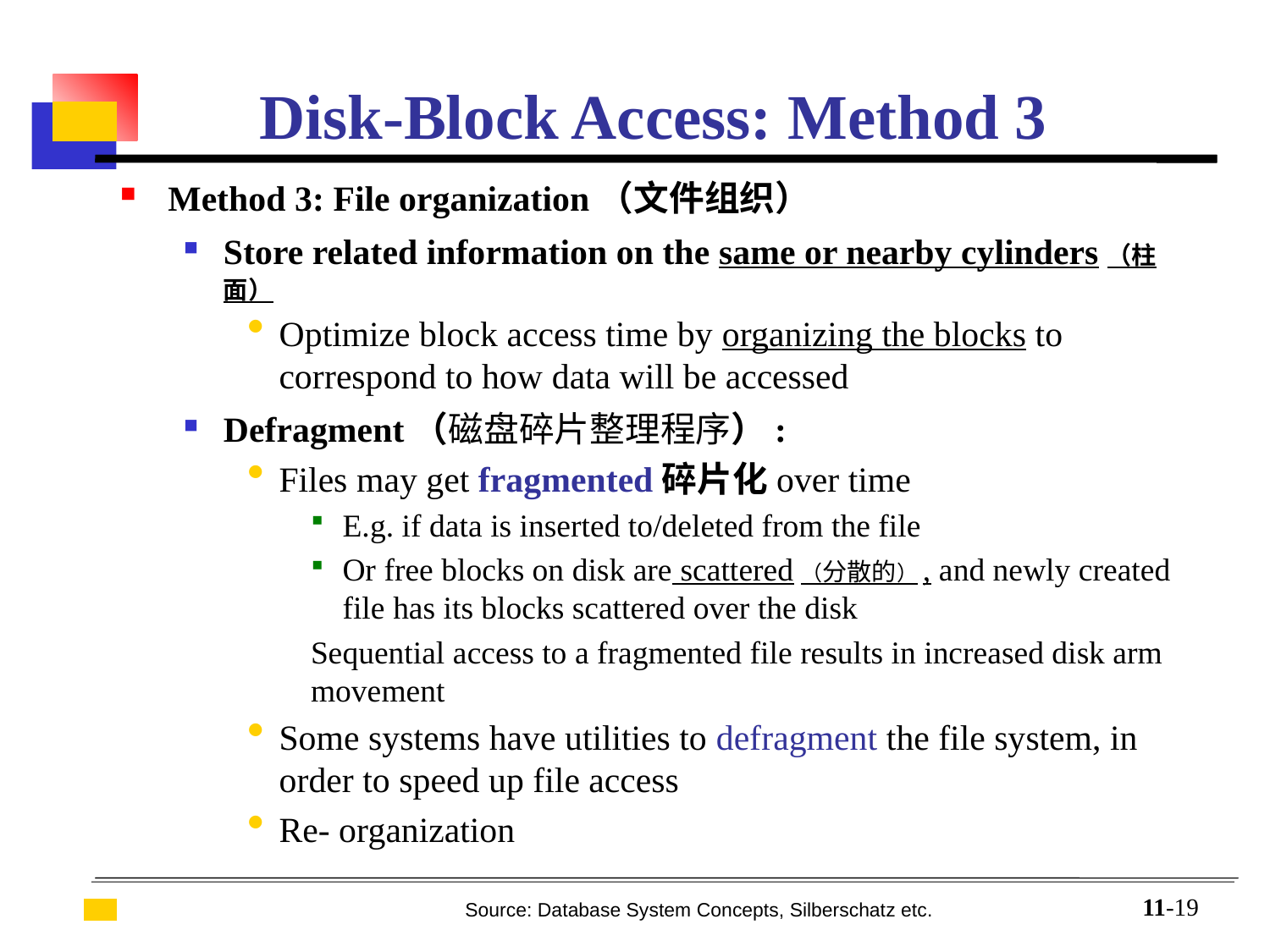

# Disk-Block Access: Method 3
Method 3: File organization（文件组织）
Store related information on the same or nearby cylinders（柱面）
Optimize block access time by organizing the blocks to correspond to how data will be accessed
Defragment（磁盘碎片整理程序）:
Files may get fragmented碎片化over time
E.g. if data is inserted to/deleted from the file
Or free blocks on disk are scattered（分散的）, and newly created file has its blocks scattered over the disk
Sequential access to a fragmented file results in increased disk arm movement
Some systems have utilities to defragment the file system, in order to speed up file access
Re- organization
11-19